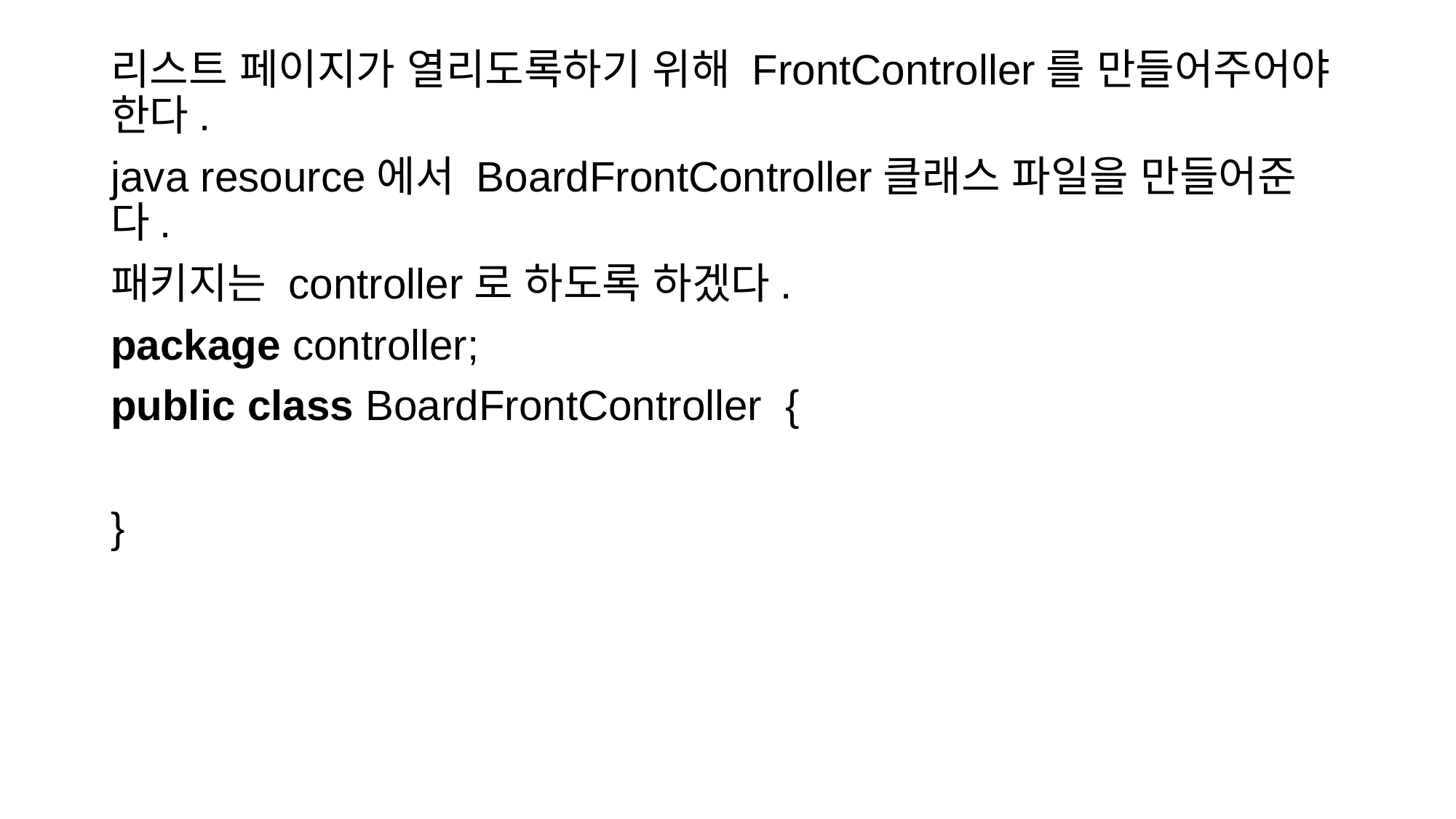

리스트 페이지가 열리도록하기 위해 FrontController를 만들어주어야 한다.
java resource에서 BoardFrontController클래스 파일을 만들어준다.
패키지는 controller로 하도록 하겠다.
package controller;
public class BoardFrontController  {

}